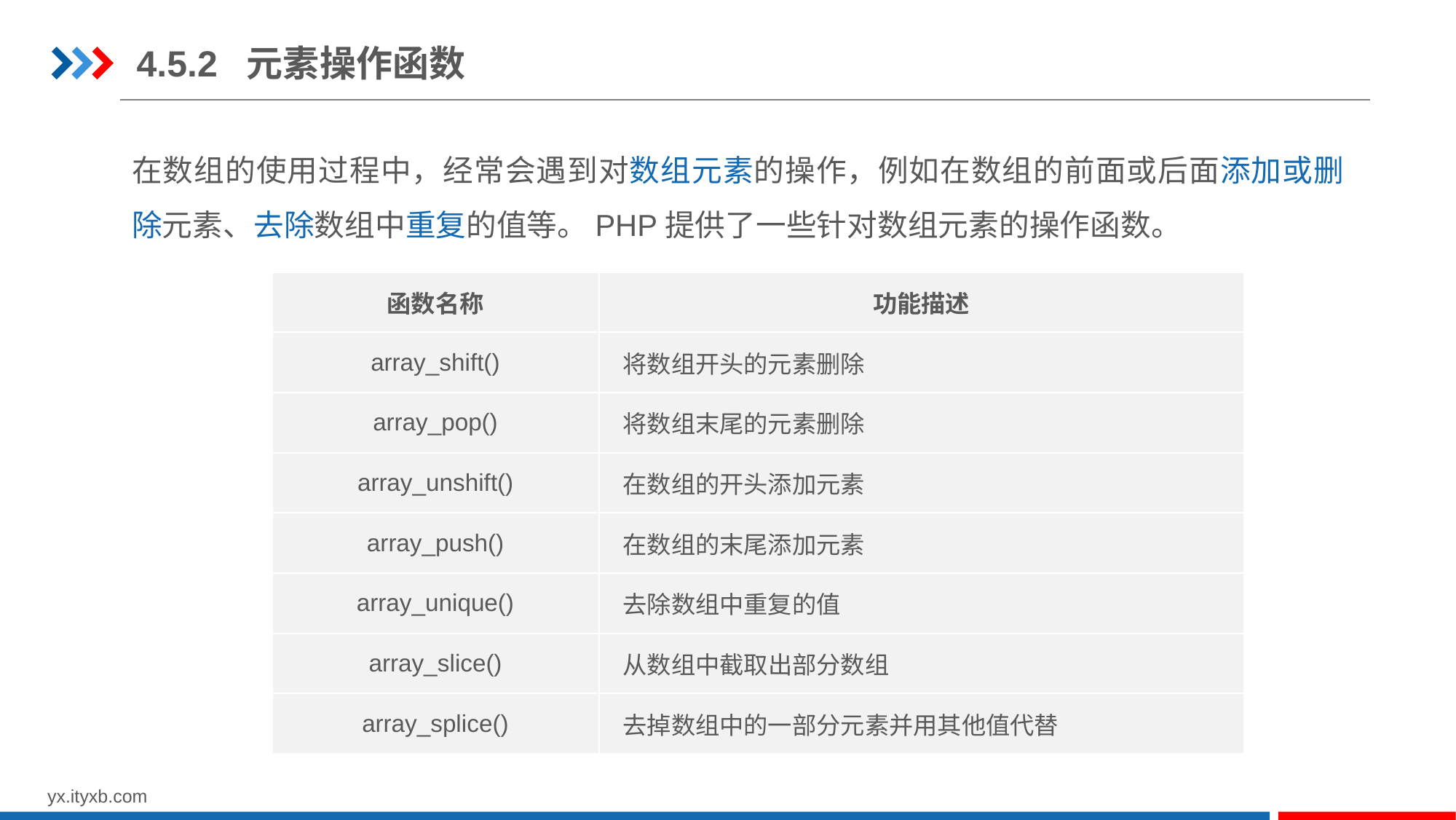

4.5.2  元素操作函数
在数组的使用过程中，经常会遇到对数组元素的操作，例如在数组的前面或后面添加或删除元素、去除数组中重复的值等。PHP提供了一些针对数组元素的操作函数。
| 函数名称 | 功能描述 |
| --- | --- |
| array\_shift() | 将数组开头的元素删除 |
| array\_pop() | 将数组末尾的元素删除 |
| array\_unshift() | 在数组的开头添加元素 |
| array\_push() | 在数组的末尾添加元素 |
| array\_unique() | 去除数组中重复的值 |
| array\_slice() | 从数组中截取出部分数组 |
| array\_splice() | 去掉数组中的一部分元素并用其他值代替 |